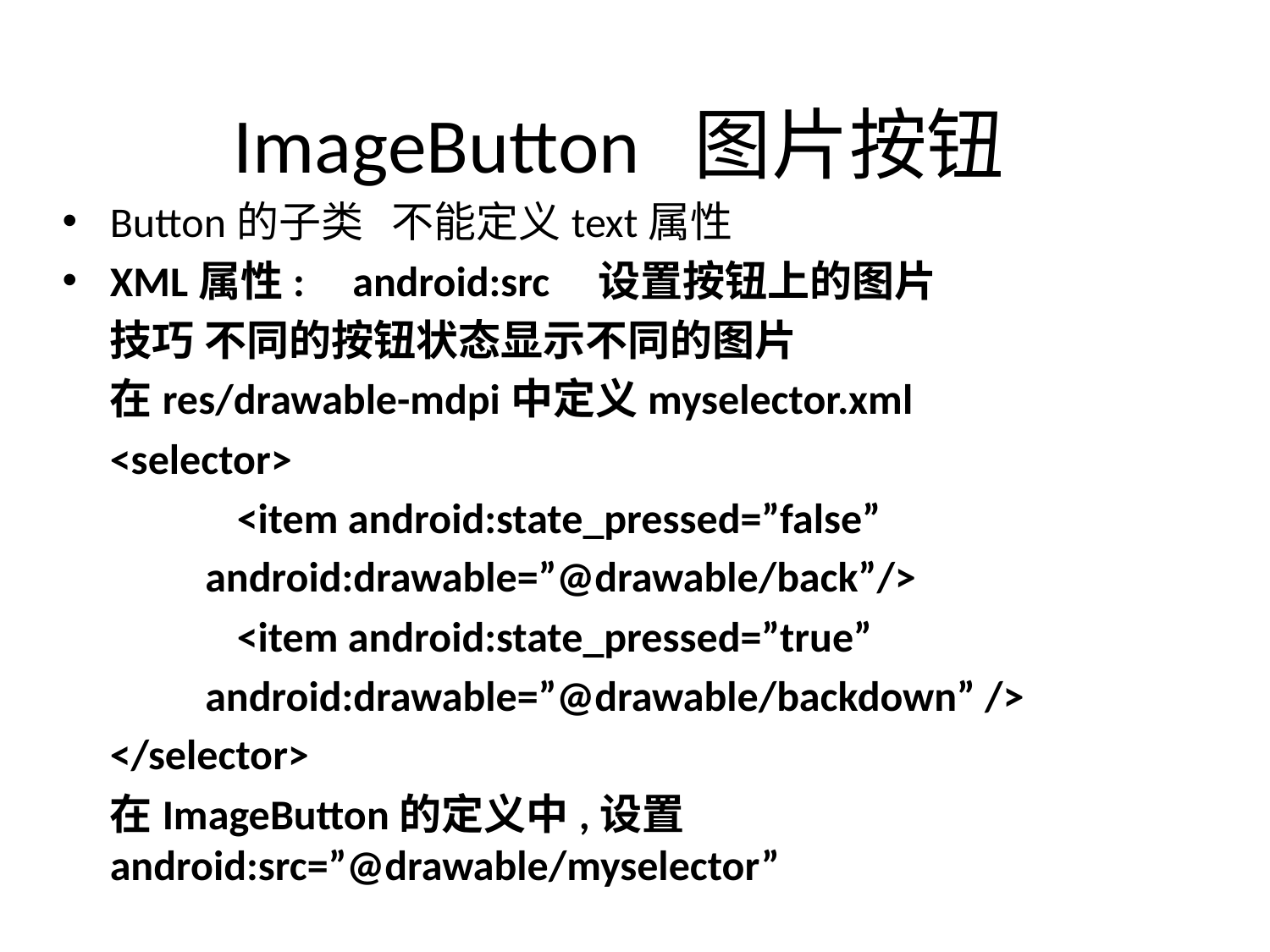

# ImageButton  图片按钮
Button的子类   不能定义text属性
XML属性:     android:src    设置按钮上的图片
	技巧 不同的按钮状态显示不同的图片
	在res/drawable-mdpi中定义myselector.xml
	<selector>
		<item android:state_pressed=”false”
	          android:drawable=”@drawable/back”/>
		<item android:state_pressed=”true”
	          android:drawable=”@drawable/backdown” />
	</selector>
	在ImageButton的定义中,设置android:src=”@drawable/myselector”